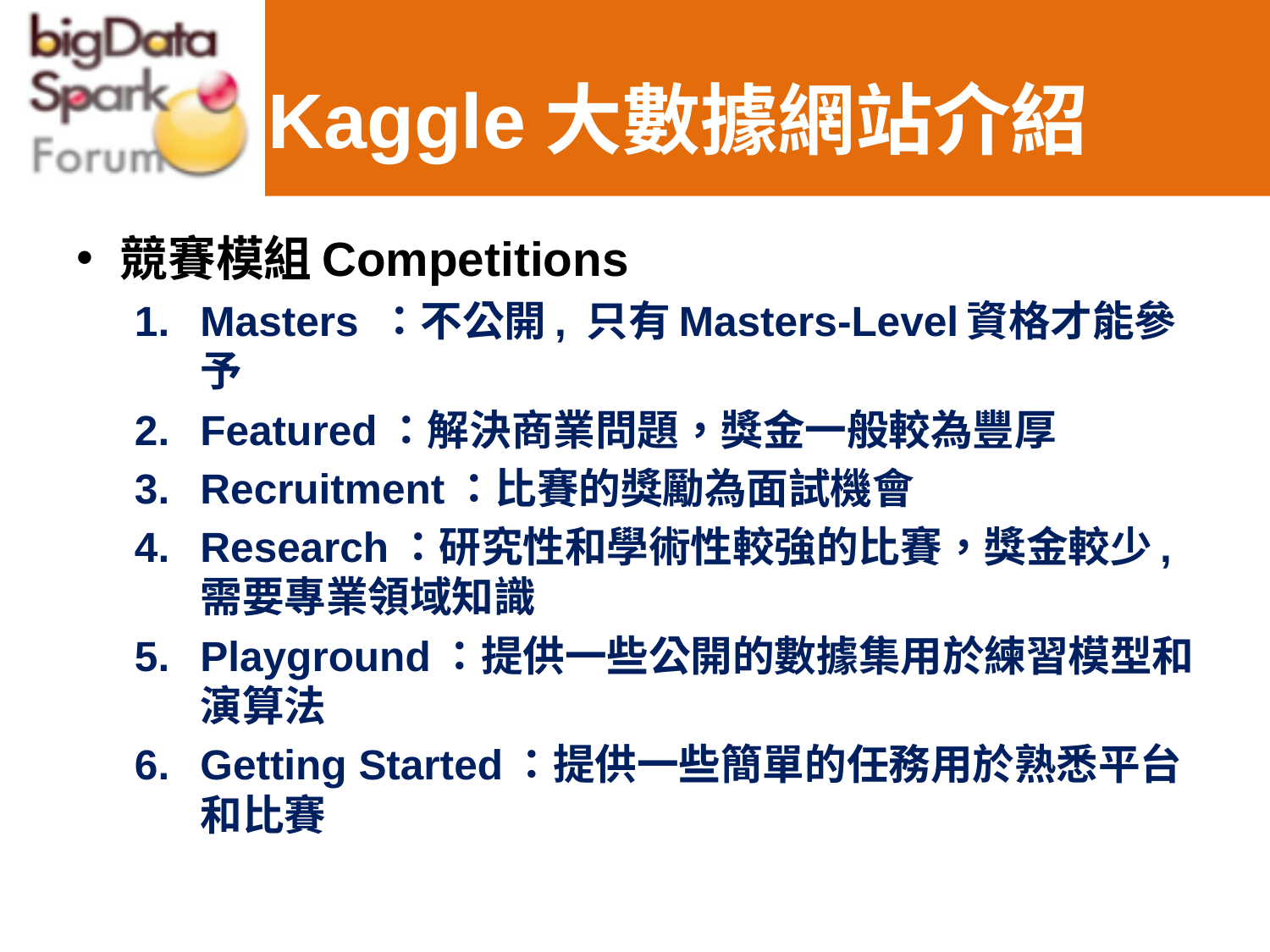

# Kaggle大數據網站介紹
競賽模組Competitions
Masters ：不公開, 只有Masters-Level資格才能參予
Featured：解決商業問題，獎金一般較為豐厚
Recruitment：比賽的獎勵為面試機會
Research：研究性和學術性較強的比賽，獎金較少, 需要專業領域知識
Playground：提供一些公開的數據集用於練習模型和演算法
Getting Started：提供一些簡單的任務用於熟悉平台和比賽